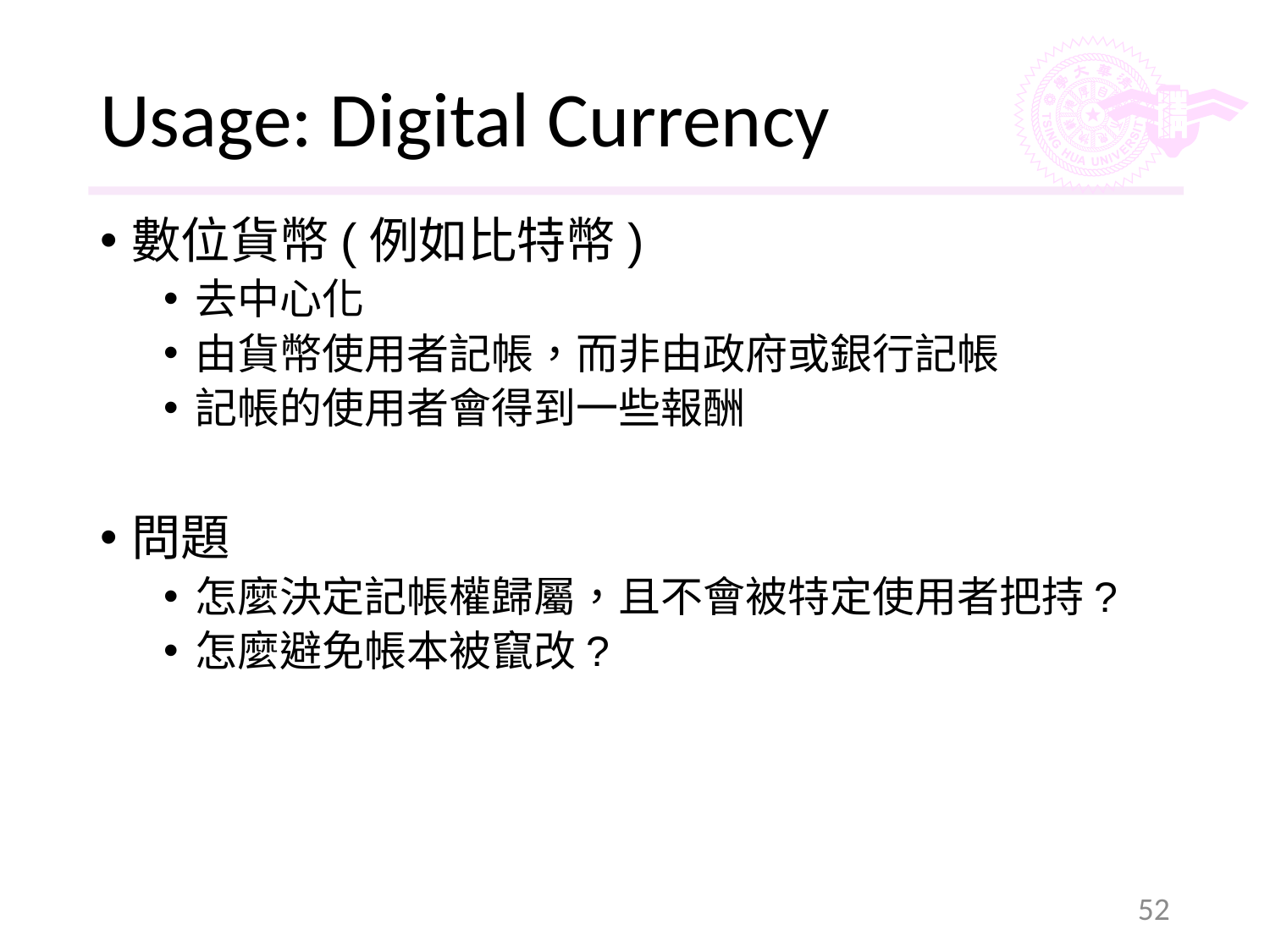

# Usage: Digital Currency
數位貨幣(例如比特幣)
去中心化
由貨幣使用者記帳，而非由政府或銀行記帳
記帳的使用者會得到一些報酬

問題
怎麼決定記帳權歸屬，且不會被特定使用者把持?
怎麼避免帳本被竄改?
52